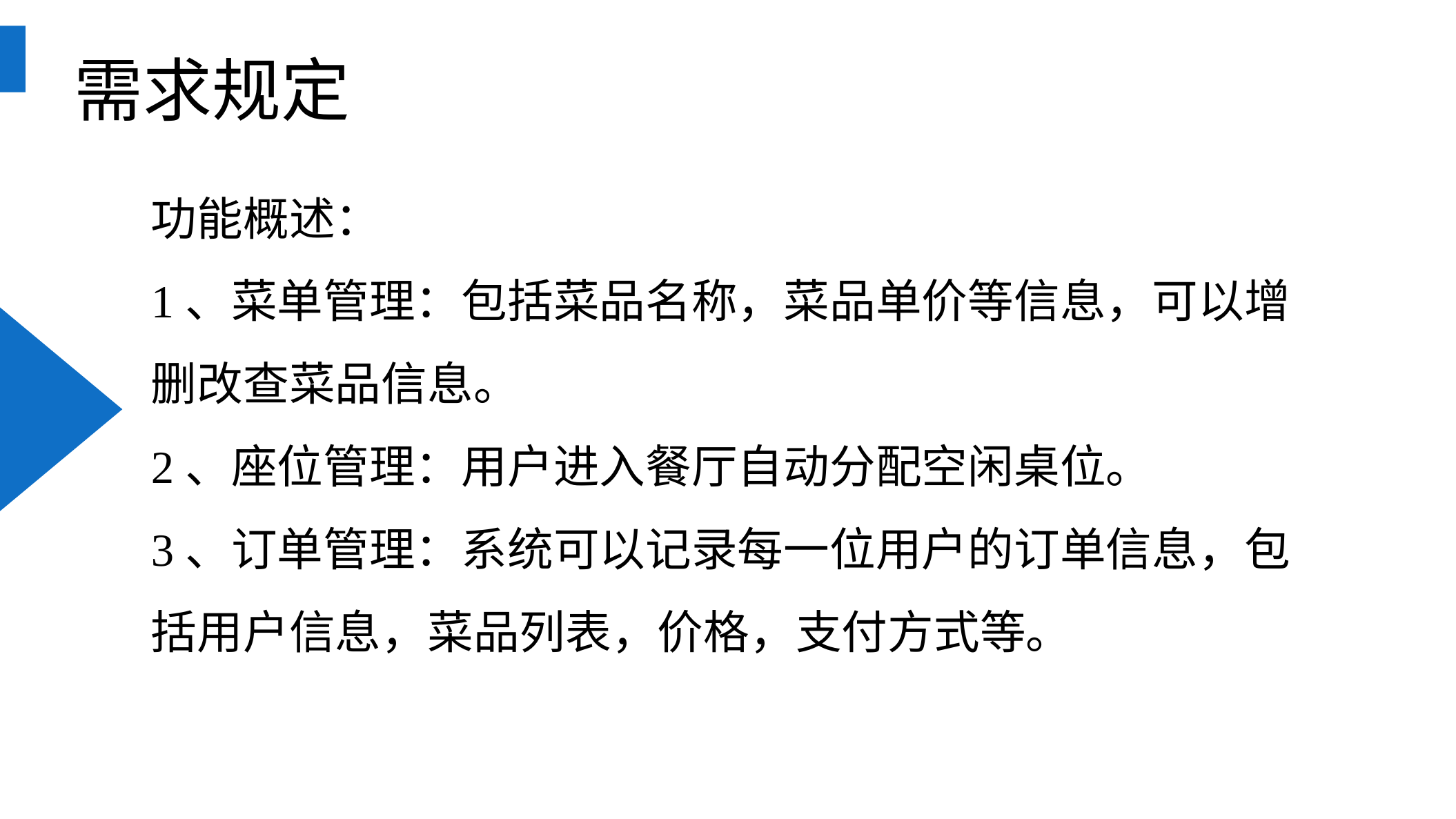

需求规定
功能概述：
1、菜单管理：包括菜品名称，菜品单价等信息，可以增删改查菜品信息。
2、座位管理：用户进入餐厅自动分配空闲桌位。
3、订单管理：系统可以记录每一位用户的订单信息，包括用户信息，菜品列表，价格，支付方式等。